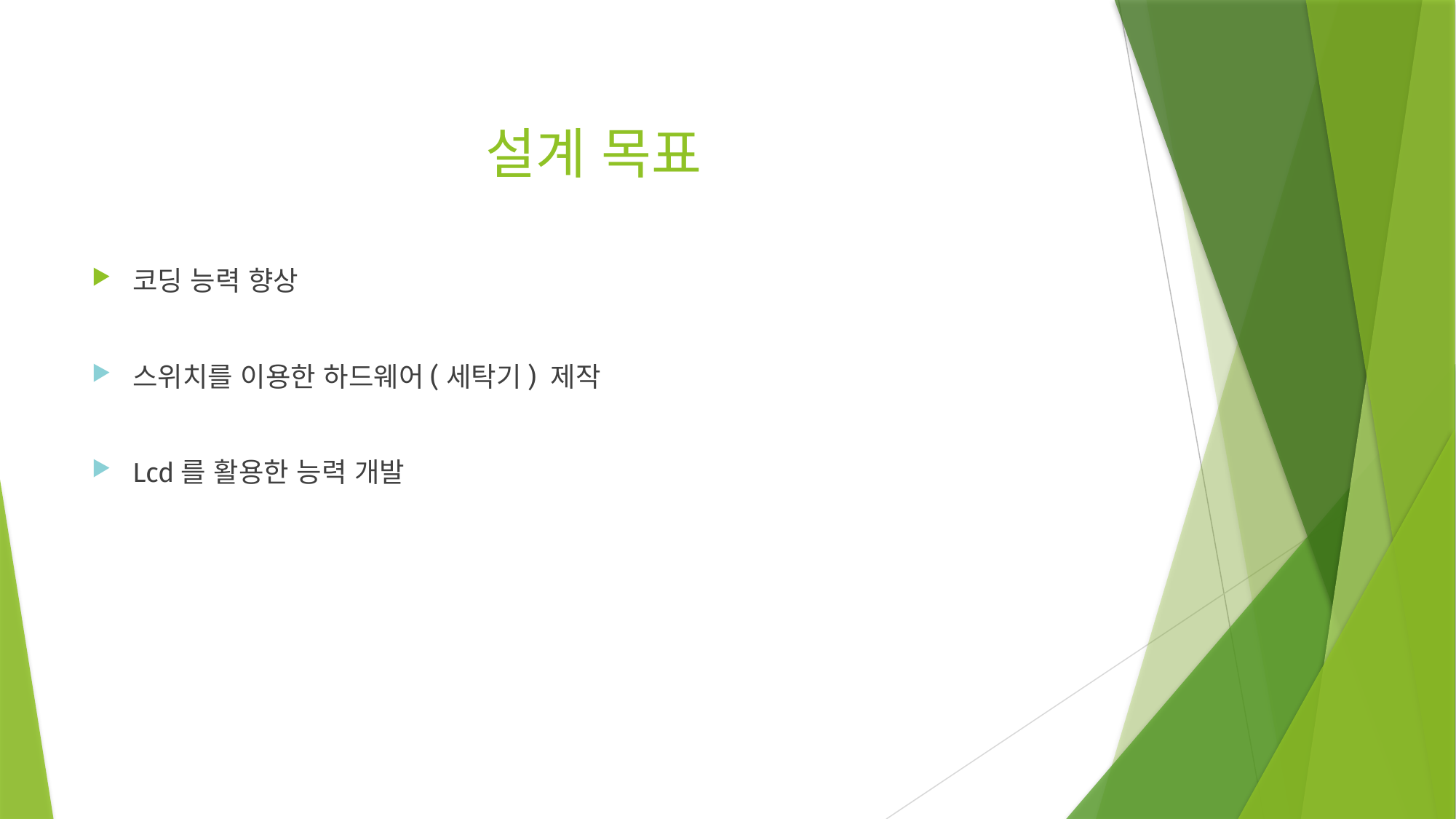

# 설계 목표
코딩 능력 향상

스위치를 이용한 하드웨어(세탁기) 제작

Lcd를 활용한 능력 개발